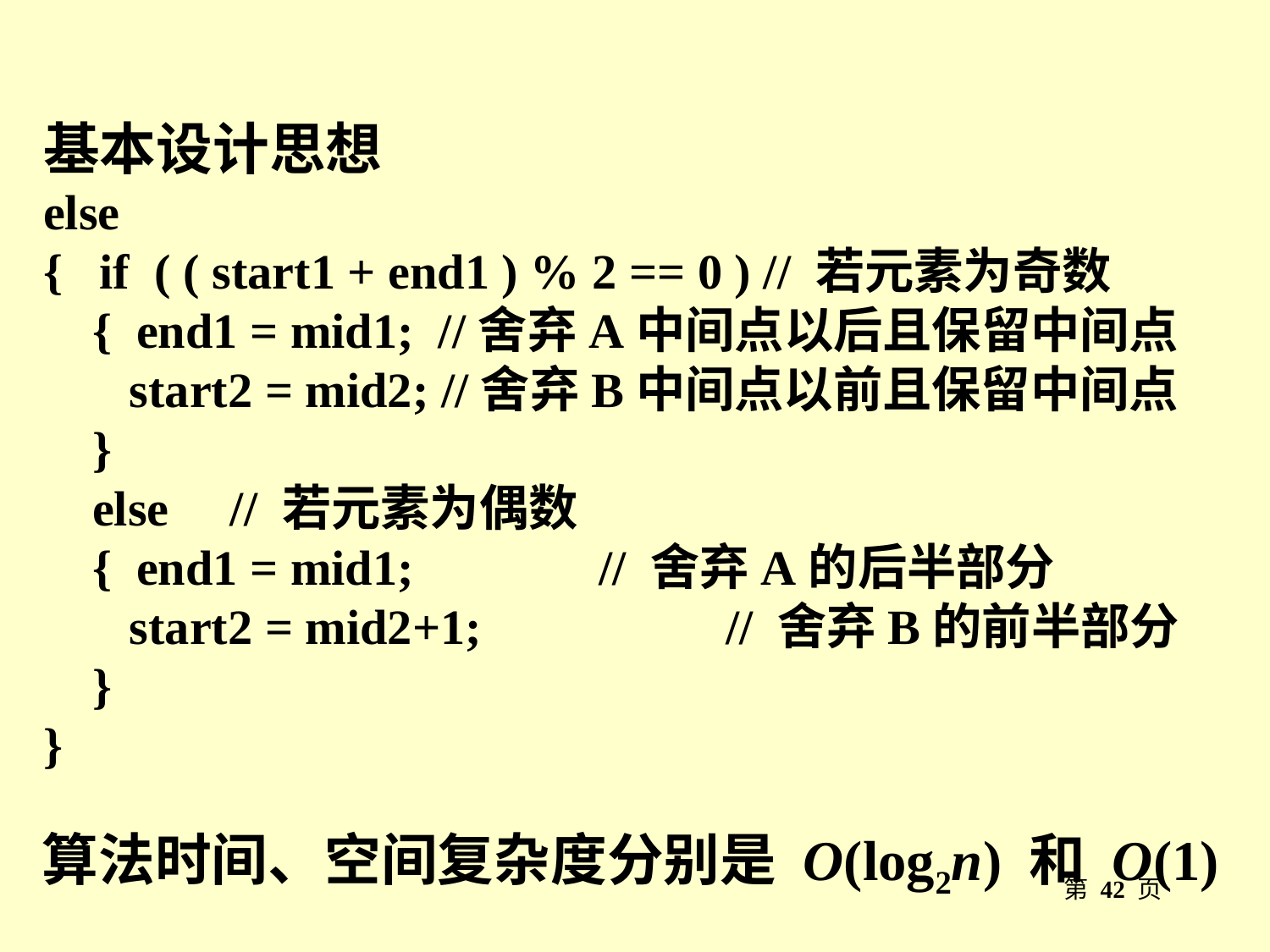

基本设计思想
else
{   if  ( ( start1 + end1 ) % 2 == 0 ) // 若元素为奇数
    {  end1 = mid1;  //舍弃A中间点以后且保留中间点
       start2 = mid2; //舍弃B中间点以前且保留中间点
    }
    else     // 若元素为偶数
    {  end1 = mid1; 		// 舍弃A的后半部分
       start2 = mid2+1; 		// 舍弃B的前半部分
    }
}
算法时间、空间复杂度分别是 O(log2n) 和 O(1)
第 42 页